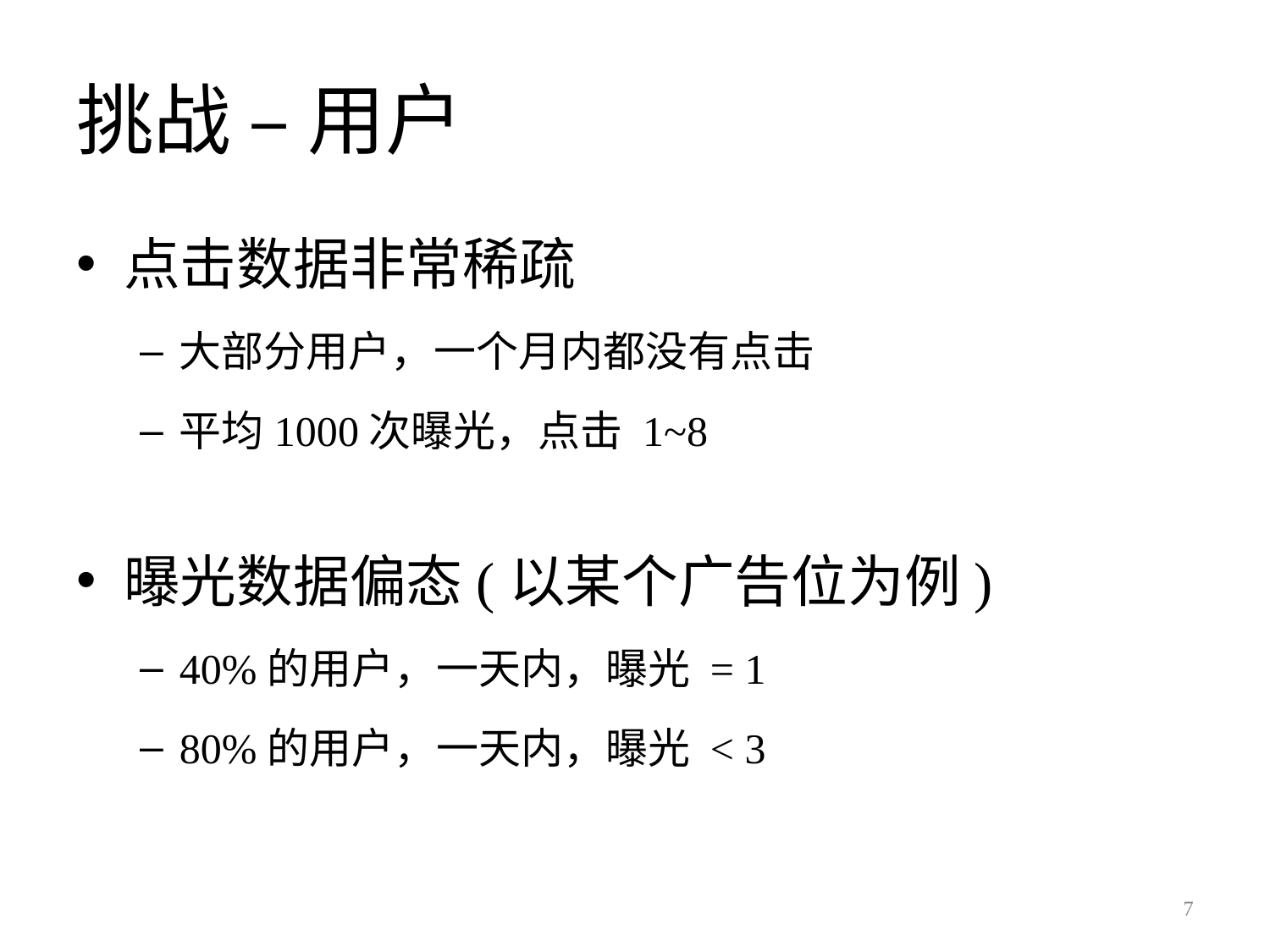

# 挑战 – 用户
点击数据非常稀疏
大部分用户，一个月内都没有点击
平均1000次曝光，点击 1~8

曝光数据偏态(以某个广告位为例)
40%的用户，一天内，曝光 = 1
80%的用户，一天内，曝光 < 3
7